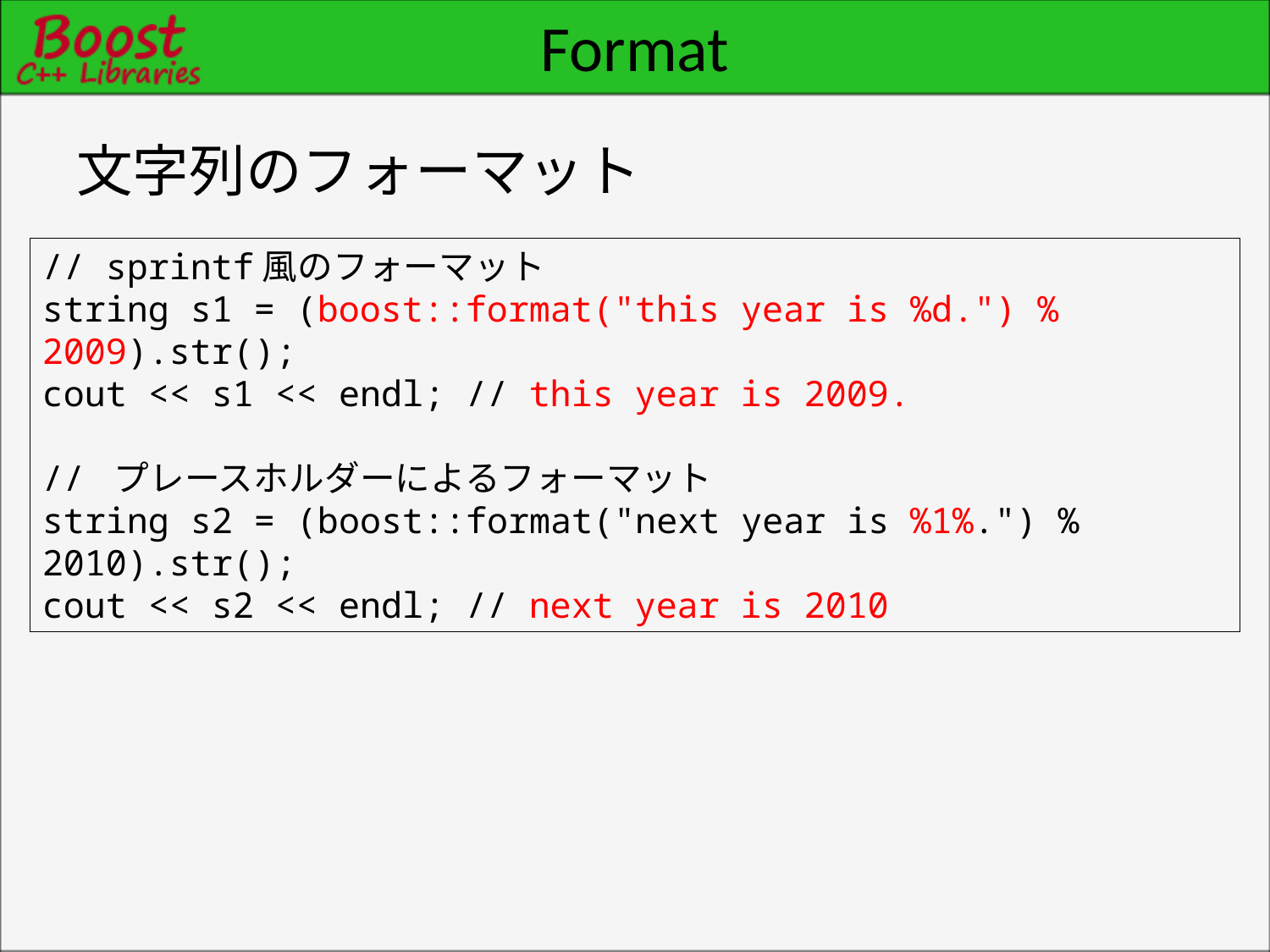

# Format
文字列のフォーマット
// sprintf風のフォーマット
string s1 = (boost::format("this year is %d.") % 2009).str();
cout << s1 << endl; // this year is 2009.

// プレースホルダーによるフォーマット
string s2 = (boost::format("next year is %1%.") % 2010).str();
cout << s2 << endl; // next year is 2010